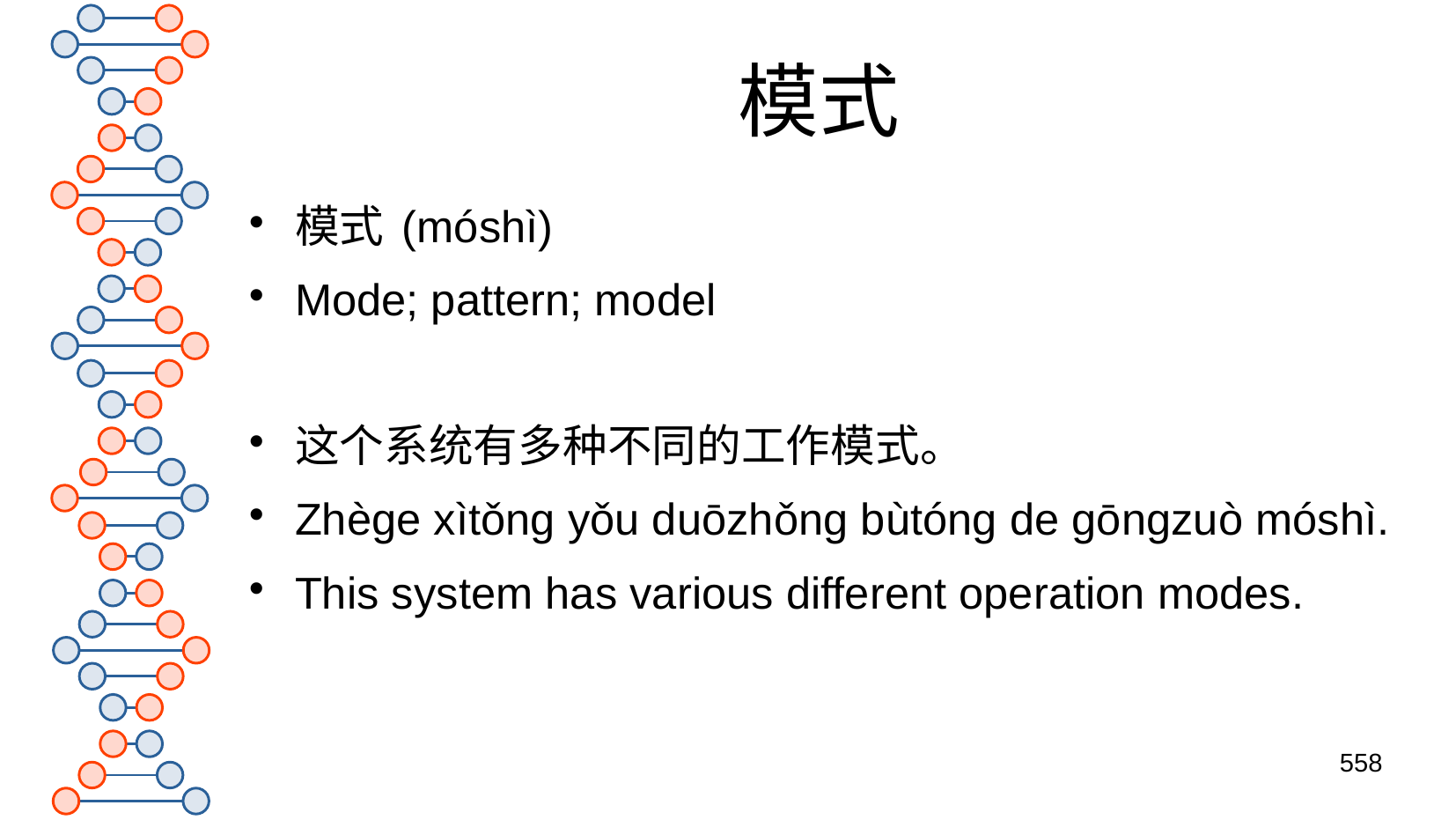

# 模式
模式 (móshì)
Mode; pattern; model

这个系统有多种不同的工作模式。
Zhège xìtǒng yǒu duōzhǒng bùtóng de gōngzuò móshì.
This system has various different operation modes.
558